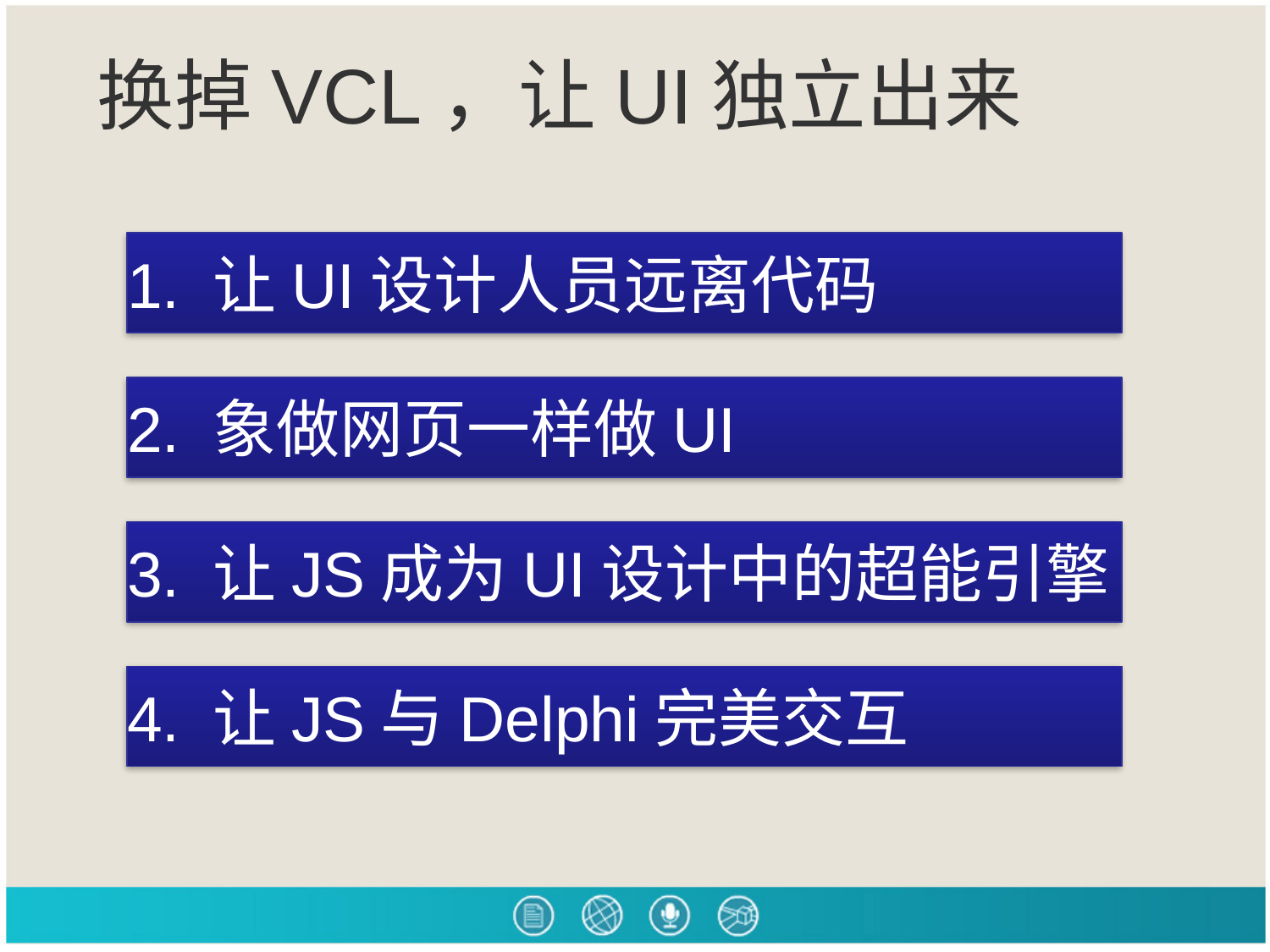

# 换掉VCL，让UI独立出来
1. 让UI设计人员远离代码
2. 象做网页一样做UI
3. 让JS成为UI设计中的超能引擎
4. 让JS与Delphi完美交互